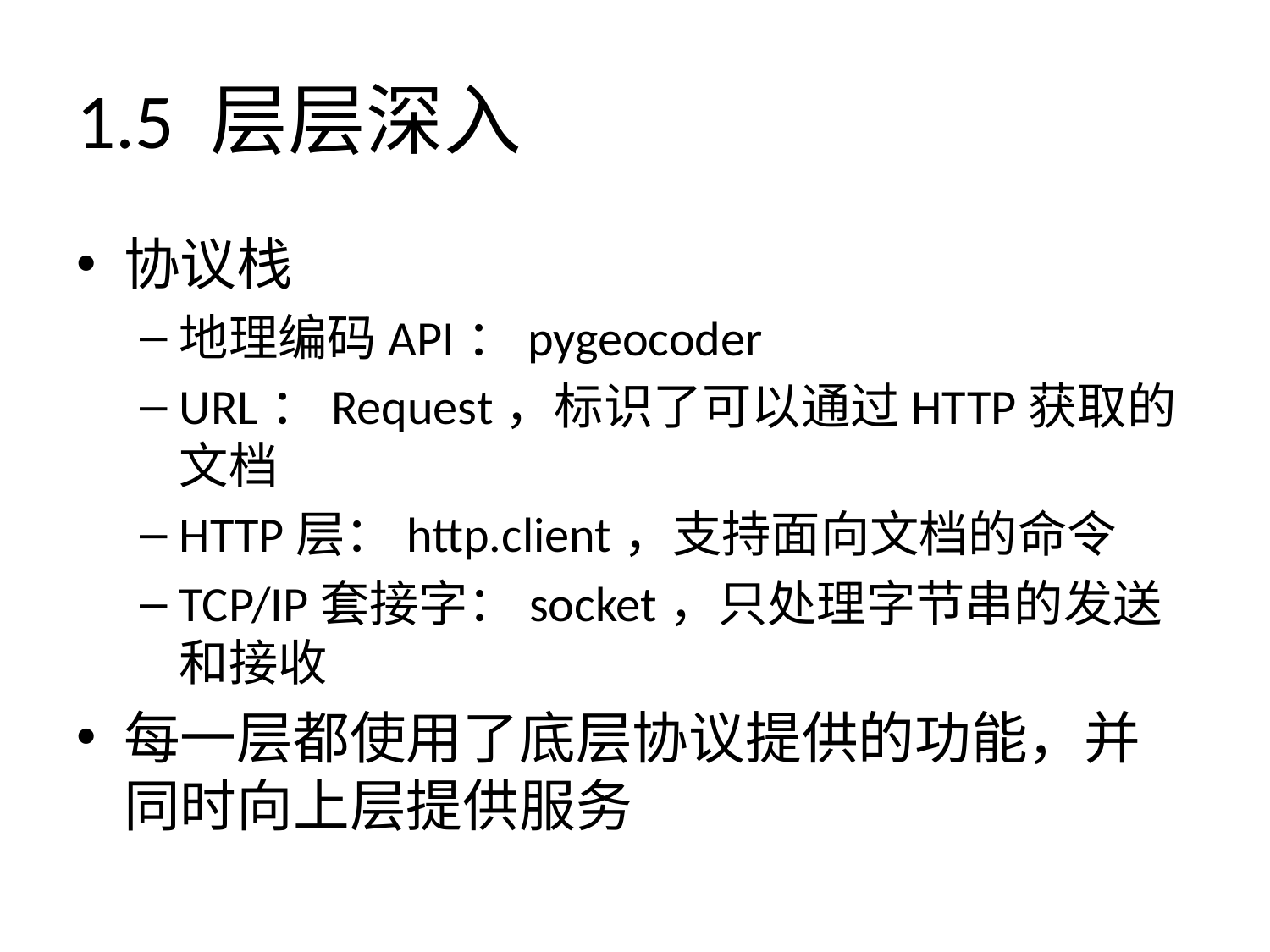

# 1.5 层层深入
协议栈
地理编码API：pygeocoder
URL：Request，标识了可以通过HTTP获取的文档
HTTP层：http.client，支持面向文档的命令
TCP/IP套接字：socket，只处理字节串的发送和接收
每一层都使用了底层协议提供的功能，并同时向上层提供服务